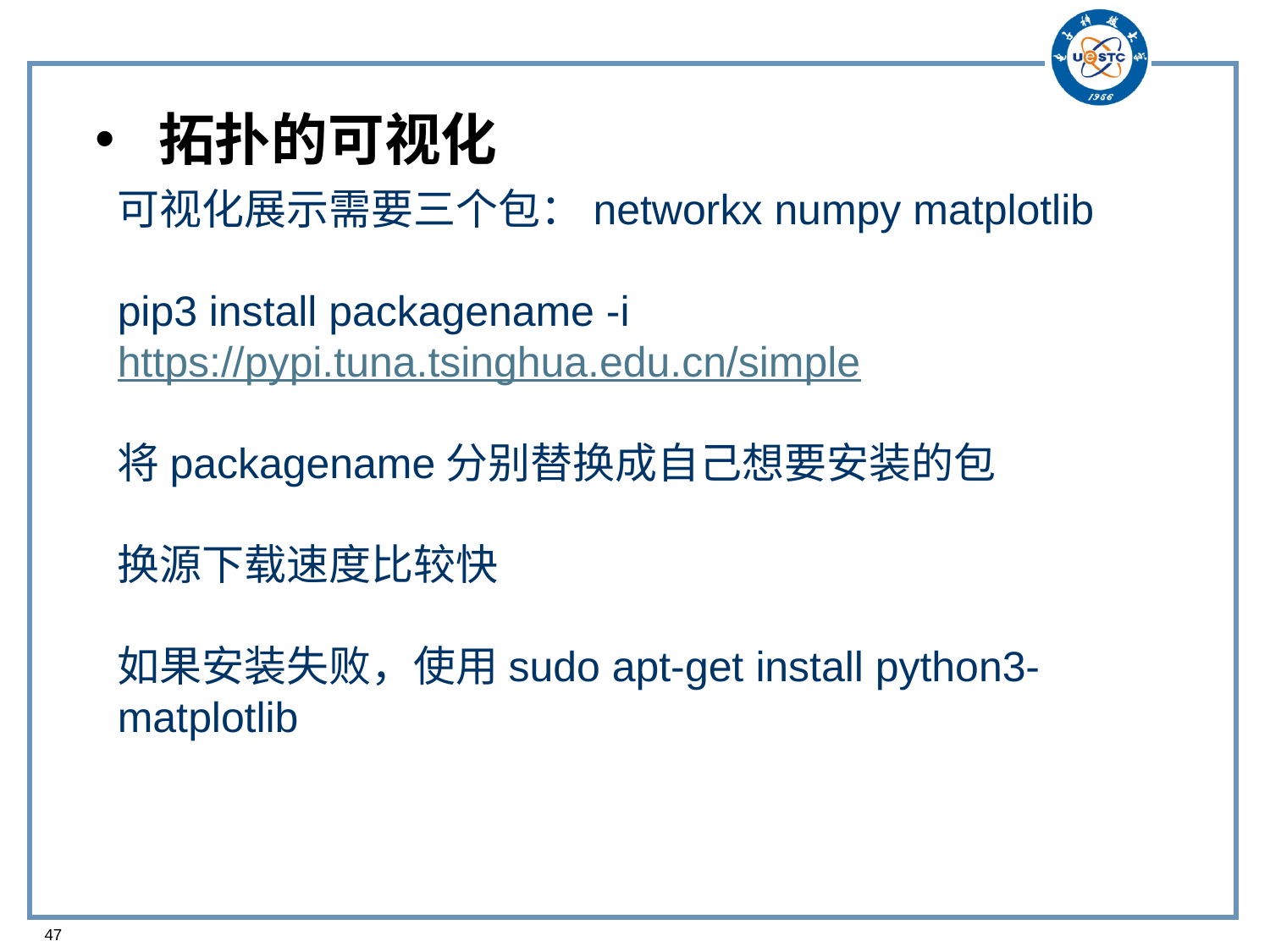

拓扑的可视化
可视化展示需要三个包：networkx numpy matplotlib

pip3 install packagename -i https://pypi.tuna.tsinghua.edu.cn/simple

将packagename分别替换成自己想要安装的包

换源下载速度比较快

如果安装失败，使用sudo apt-get install python3-matplotlib
47